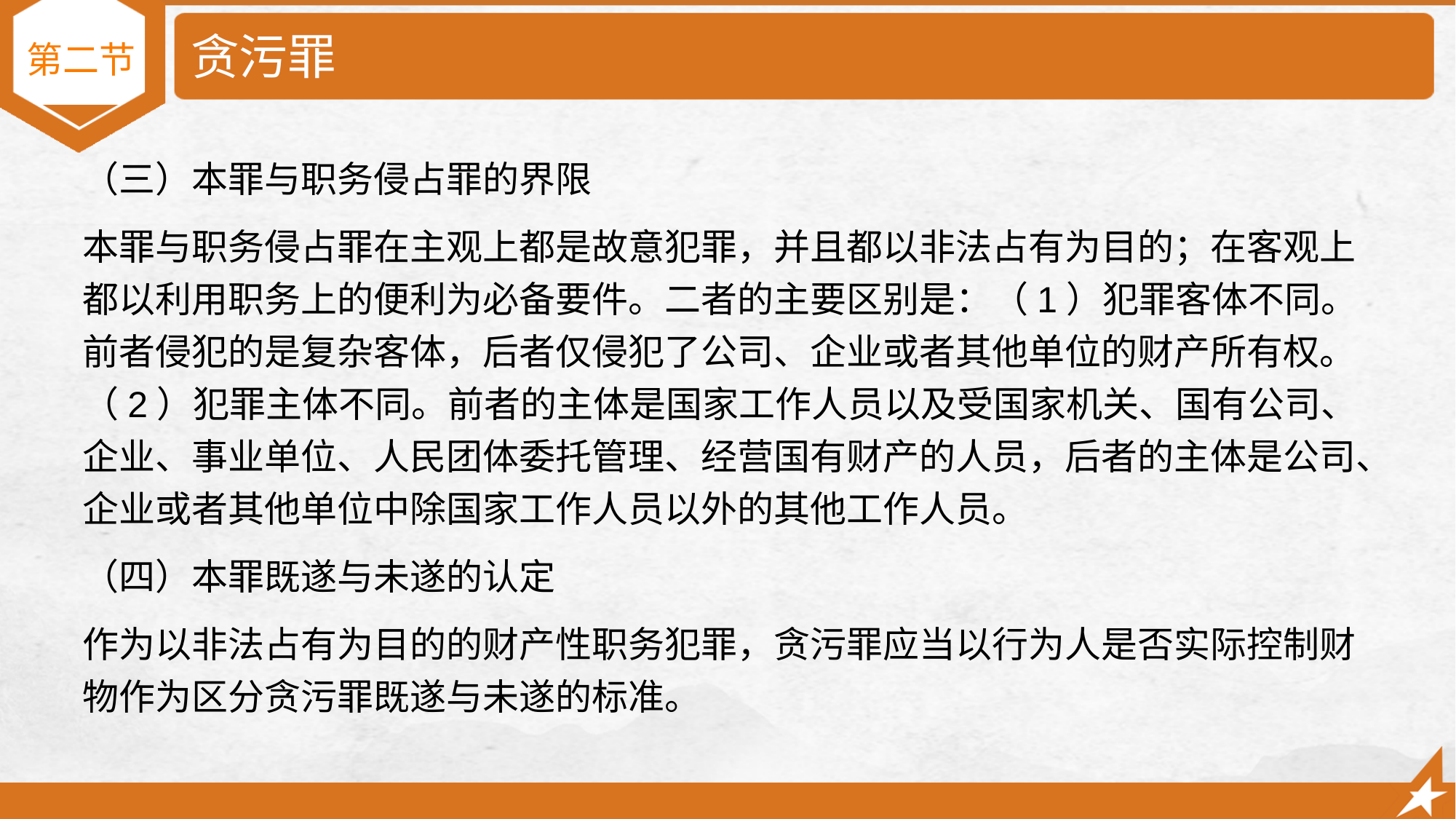

# 贪污罪
第二节
（三）本罪与职务侵占罪的界限
本罪与职务侵占罪在主观上都是故意犯罪，并且都以非法占有为目的；在客观上都以利用职务上的便利为必备要件。二者的主要区别是：（1）犯罪客体不同。前者侵犯的是复杂客体，后者仅侵犯了公司、企业或者其他单位的财产所有权。（2）犯罪主体不同。前者的主体是国家工作人员以及受国家机关、国有公司、企业、事业单位、人民团体委托管理、经营国有财产的人员，后者的主体是公司、企业或者其他单位中除国家工作人员以外的其他工作人员。
（四）本罪既遂与未遂的认定
作为以非法占有为目的的财产性职务犯罪，贪污罪应当以行为人是否实际控制财物作为区分贪污罪既遂与未遂的标准。